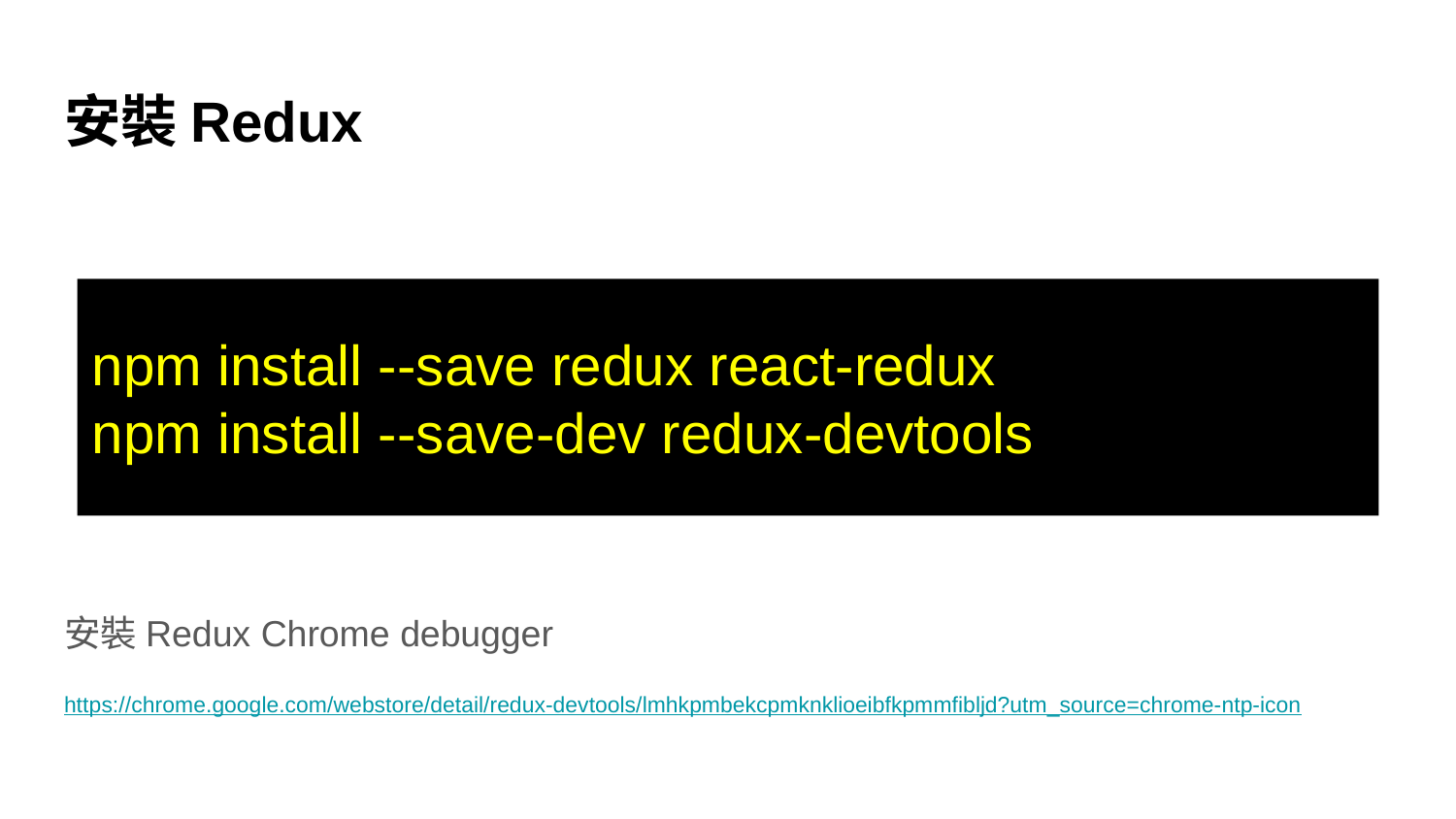

# 安裝Redux

安裝Redux Chrome debugger
https://chrome.google.com/webstore/detail/redux-devtools/lmhkpmbekcpmknklioeibfkpmmfibljd?utm_source=chrome-ntp-icon
npm install --save redux react-redux
npm install --save-dev redux-devtools